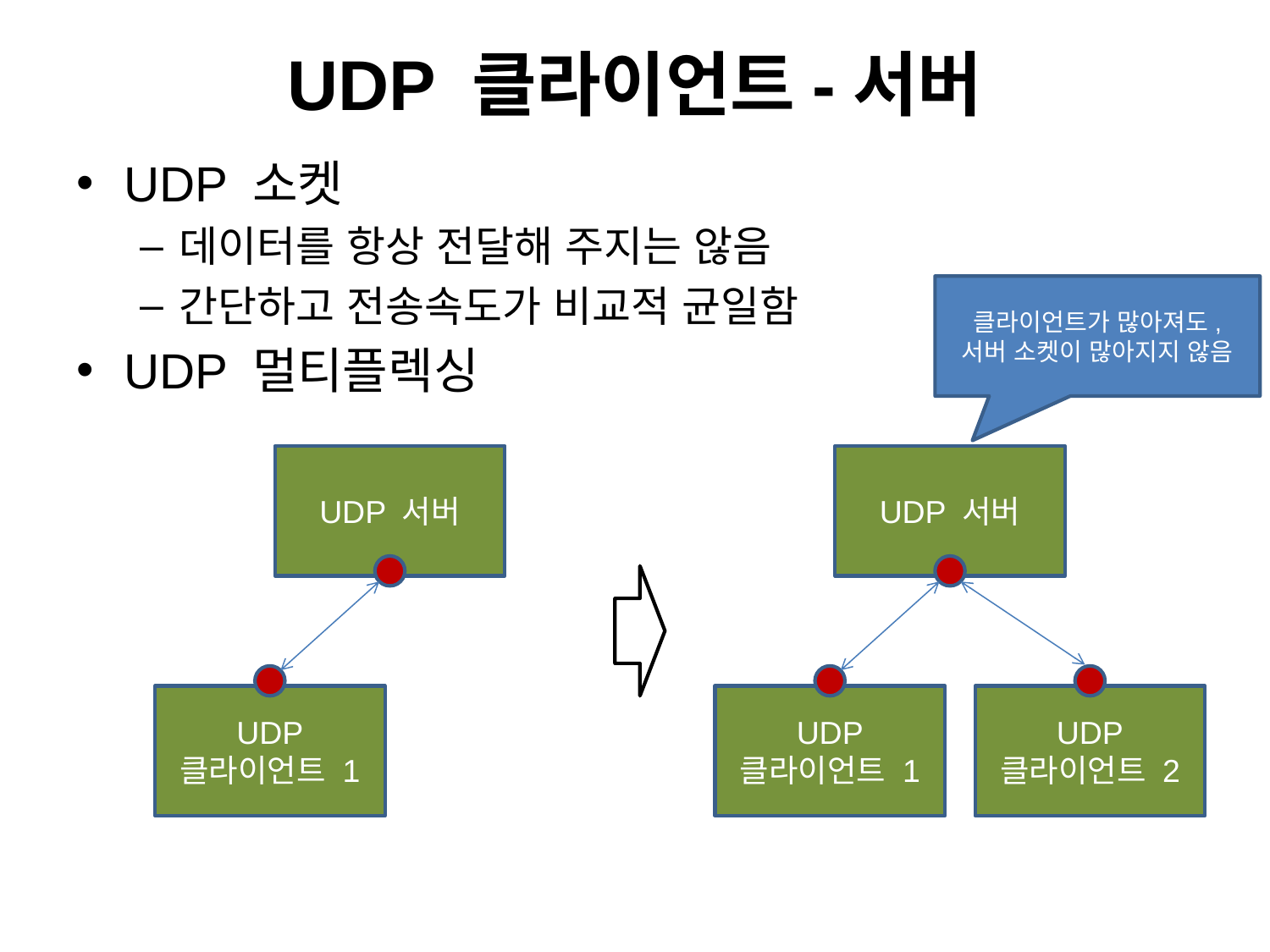

# UDP 클라이언트-서버
UDP 소켓
데이터를 항상 전달해 주지는 않음
간단하고 전송속도가 비교적 균일함
UDP 멀티플렉싱
클라이언트가 많아져도,
서버 소켓이 많아지지 않음
UDP 서버
UDP 서버

UDP
클라이언트 1
UDP
클라이언트 1
UDP
클라이언트 2